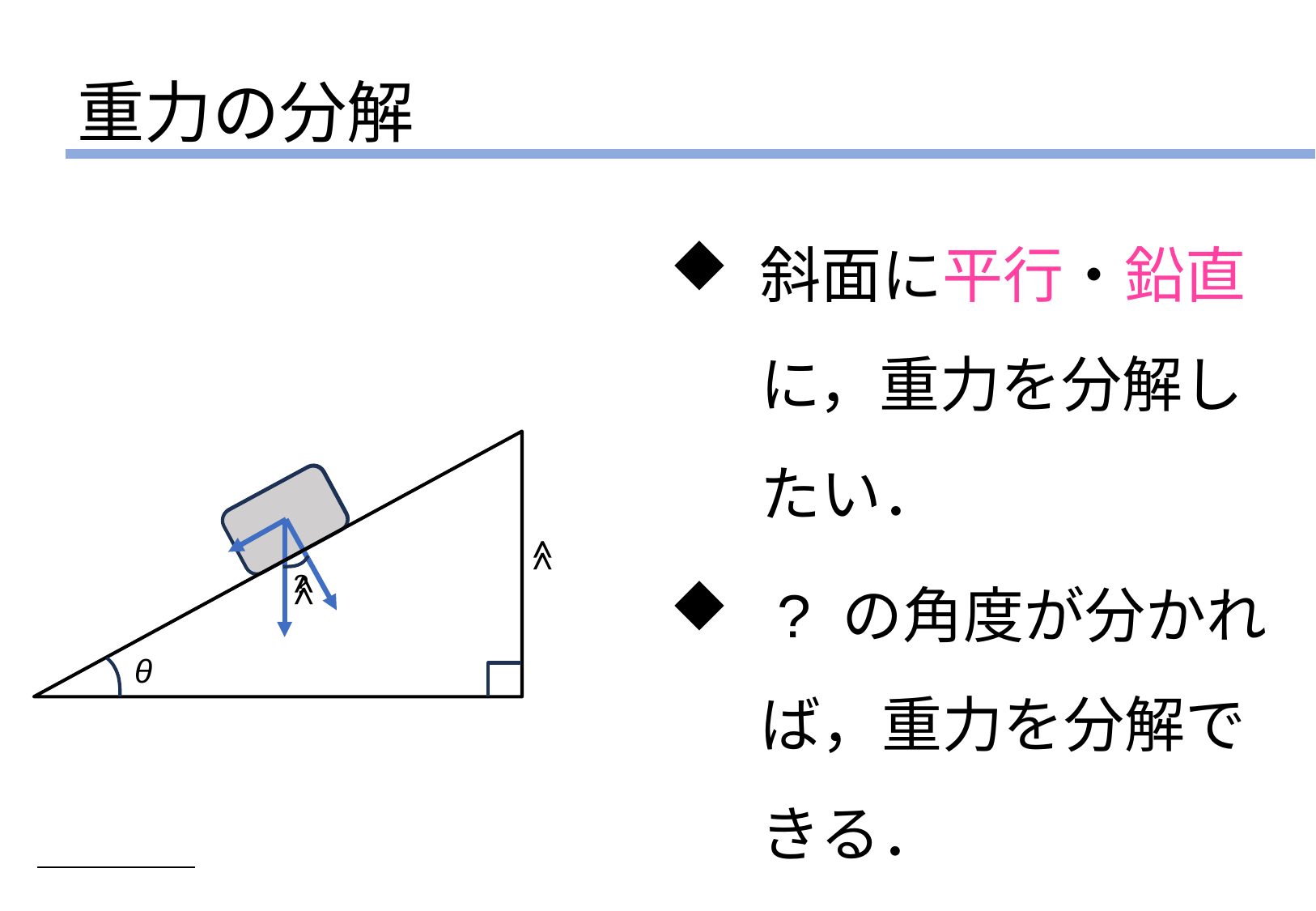

# 重力の分解
斜面に平行・鉛直に，重力を分解したい．
 ? の角度が分かれば，重力を分解できる．

θ

≫

≫
?